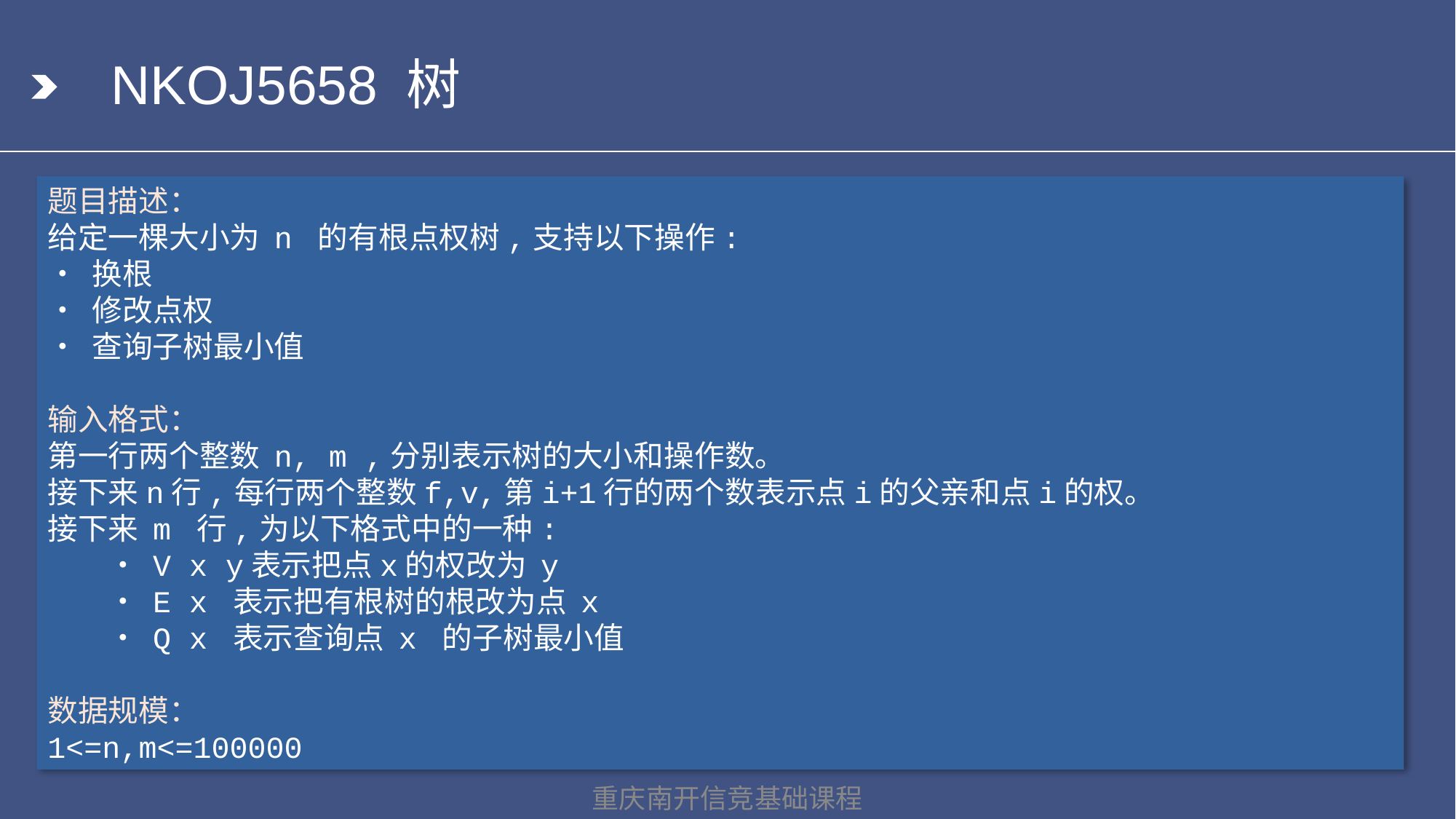

# NKOJ5658 树
题目描述：
给定一棵大小为 n 的有根点权树,支持以下操作:
• 换根
• 修改点权
• 查询子树最小值

输入格式：
第一行两个整数 n, m ,分别表示树的大小和操作数。
接下来n行,每行两个整数f,v,第i+1行的两个数表示点i的父亲和点i的权。
接下来 m 行,为以下格式中的一种:
　　• V x y表示把点x的权改为 y
　　• E x 表示把有根树的根改为点 x
　　• Q x 表示查询点 x 的子树最小值

数据规模：
1<=n,m<=100000
重庆南开信竞基础课程